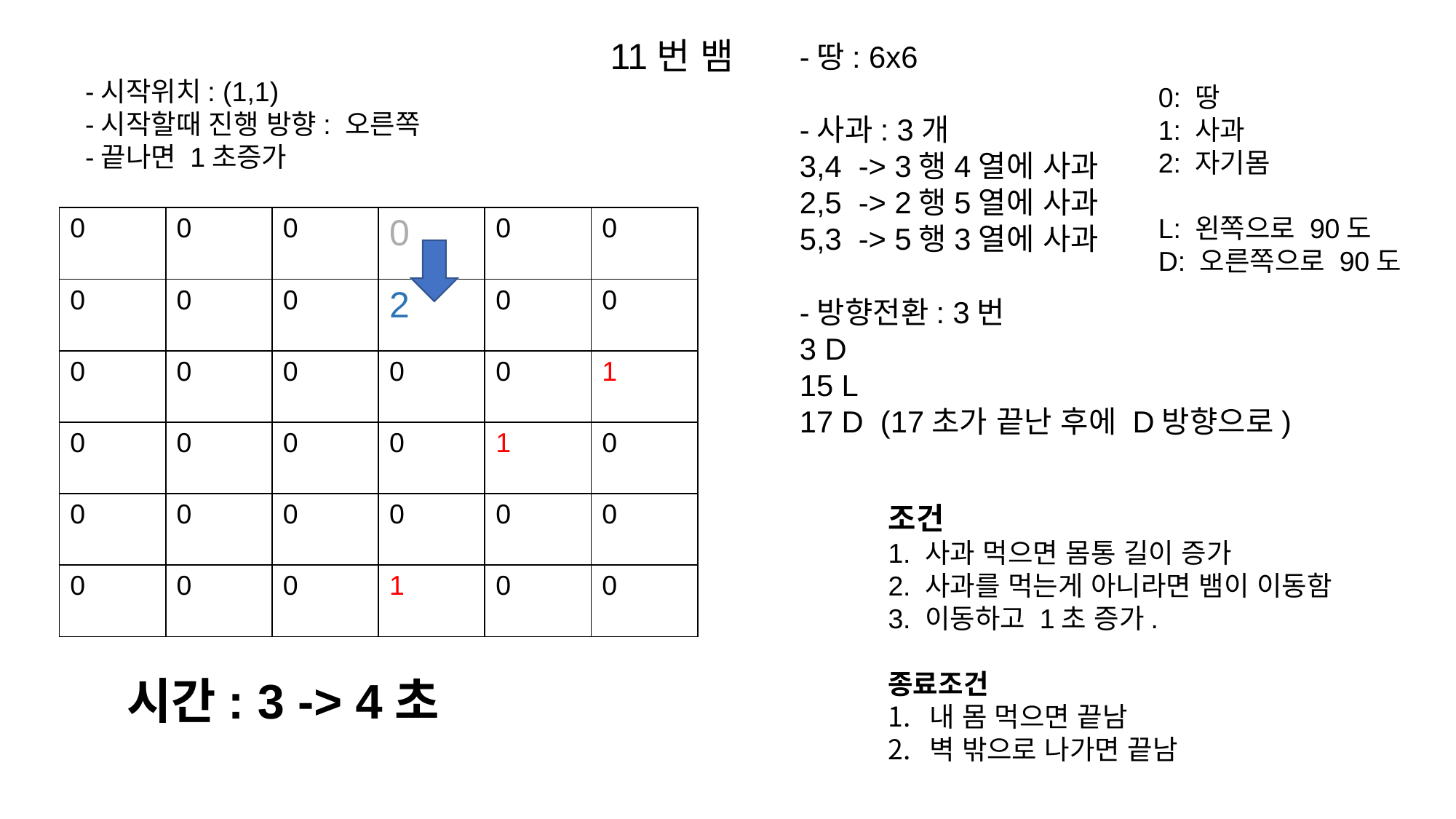

11번 뱀
-땅: 6x6

-사과: 3개
3,4  -> 3행4열에 사과
2,5  -> 2행5열에 사과
5,3  -> 5행3열에 사과

-방향전환: 3번
3 D
15 L
17 D  (17초가 끝난 후에 D방향으로)
-시작위치: (1,1)
-시작할때 진행 방향: 오른쪽
-끝나면 1초증가
0: 땅
1: 사과
2: 자기몸

L: 왼쪽으로 90도
D: 오른쪽으로 90도
| 0 | 0 | 0 | 0 | 0 | 0 |
| --- | --- | --- | --- | --- | --- |
| 0 | 0 | 0 | 2 | 0 | 0 |
| 0 | 0 | 0 | 0 | 0 | 1 |
| 0 | 0 | 0 | 0 | 1 | 0 |
| 0 | 0 | 0 | 0 | 0 | 0 |
| 0 | 0 | 0 | 1 | 0 | 0 |

조건
1. 사과 먹으면 몸통 길이 증가
2. 사과를 먹는게 아니라면 뱀이 이동함
3. 이동하고 1초 증가.

종료조건
내 몸 먹으면 끝남
벽 밖으로 나가면 끝남
시간: 3 -> 4초